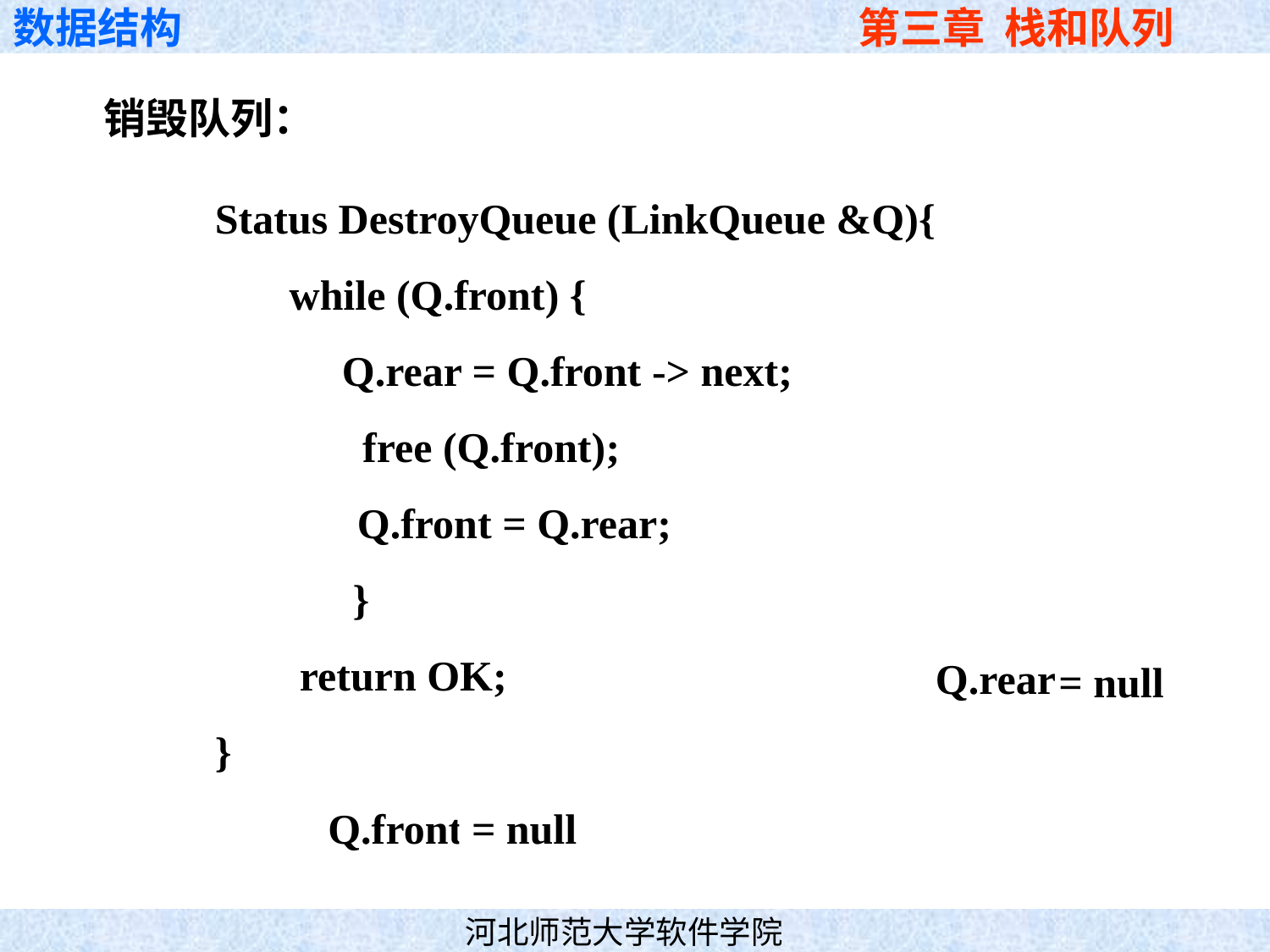

销毁队列：
Status DestroyQueue (LinkQueue &Q){
       while (Q.front) {
            Q.rear = Q.front -> next;
    　　free (Q.front);
   　     Q.front = Q.rear;
             }
        return OK;
}

 Q.rear
= null

Q.front
= null

a1

a2

a3
^